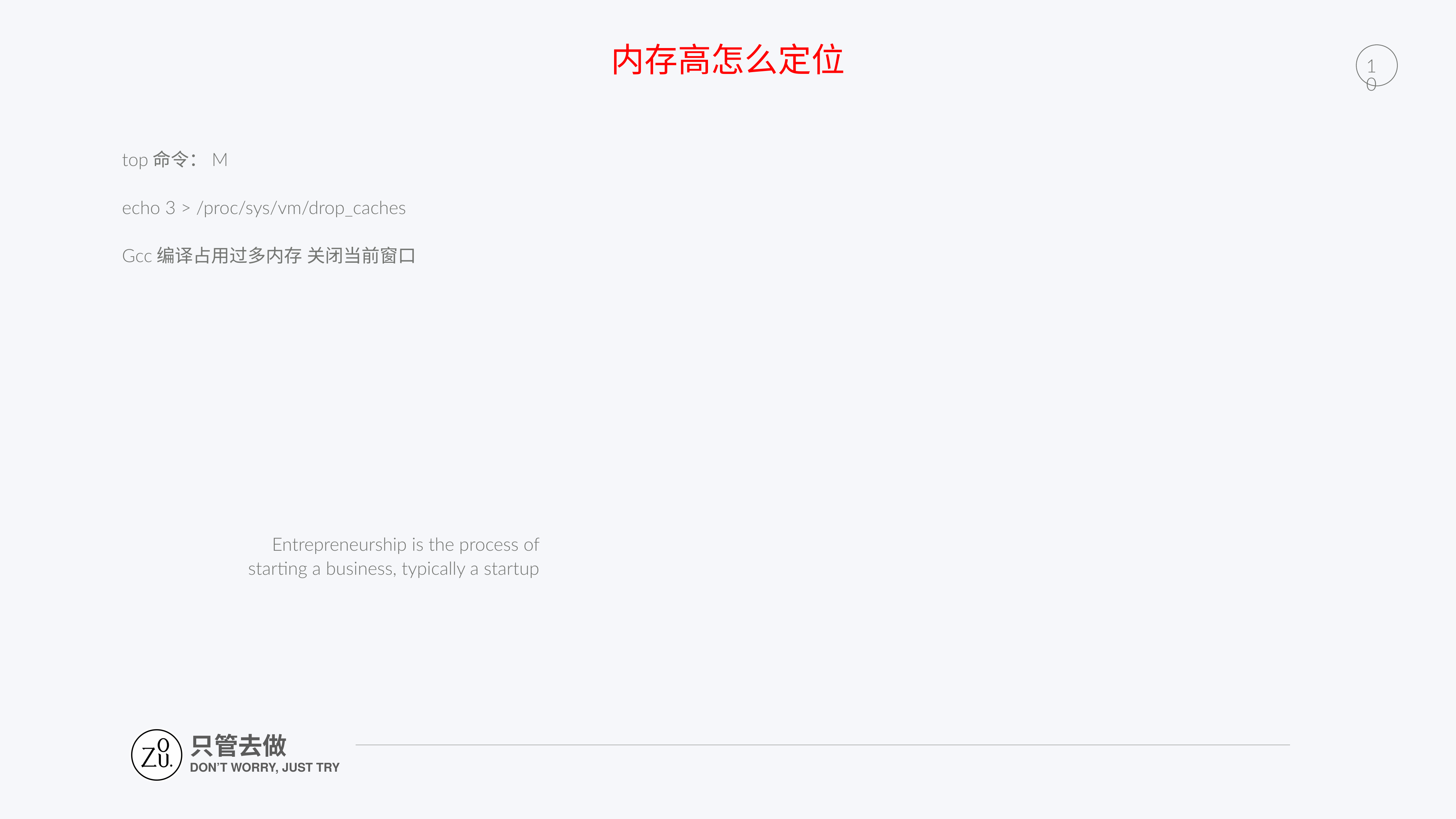

内存高怎么定位
10
top命令：M

echo 3 > /proc/sys/vm/drop_caches

Gcc编译占用过多内存 关闭当前窗口

Entrepreneurship is the process of starting a business, typically a startup